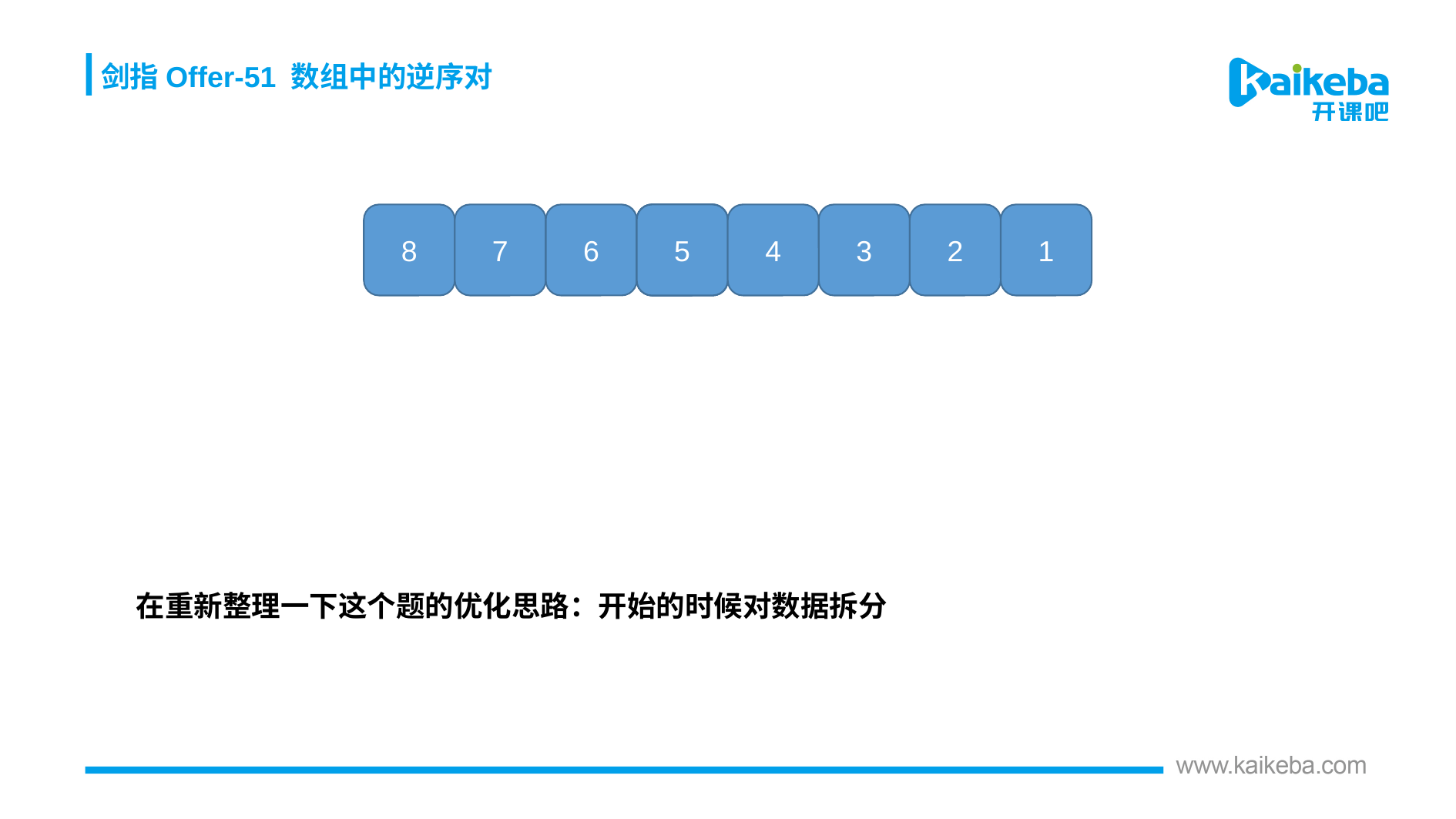

剑指Offer-51 数组中的逆序对
8
7
6

5
4
3
2
1
 在重新整理一下这个题的优化思路：开始的时候对数据拆分